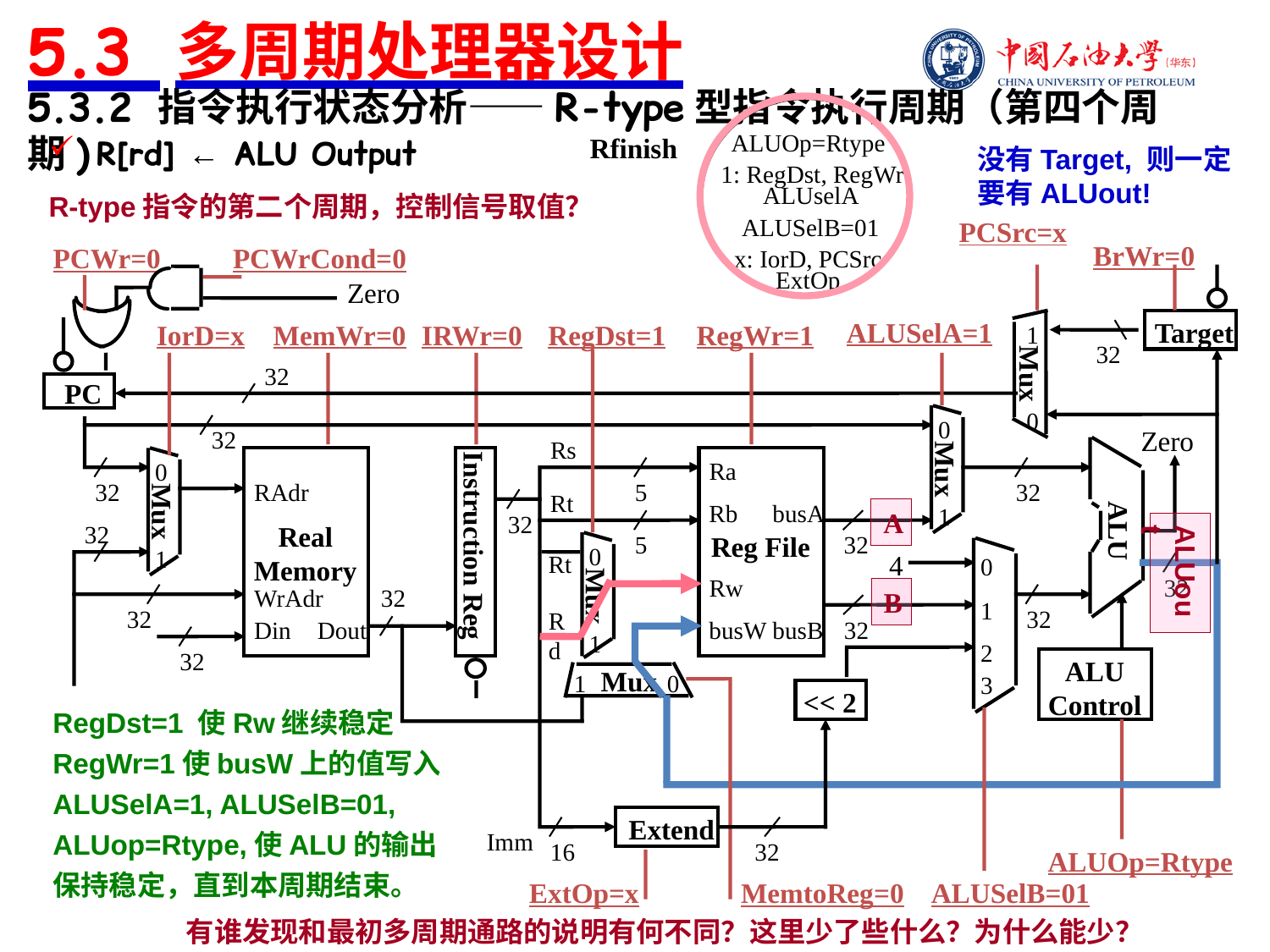

# 5.3 多周期处理器设计
5.3.2 指令执行状态分析——R-type型指令执行周期（第四个周期)

ALUOp=Rtype
Rfinish
1: RegDst, RegWr
ALUselA
ALUSelB=01
x: IorD, PCSrc
ExtOp
R[rd] ← ALU Output
没有Target, 则一定要有ALUout!
R-type指令的第二个周期，控制信号取值？
PCSrc=x
BrWr=0
PCWr=0
PCWrCond=0

Zero

ALUSelA=1
Target

IorD=x
MemWr=0
IRWr=0
RegDst=1
RegWr=1
1

32

Mux

32
PC

0

0

Mux
1

Zero
32

Rs

ALU

0

Mux
1

Ra

32
RAdr
5
32
Rt

Rb
busA

A
32

Real
Memory
ALUout
32

Instruction Reg
Reg File
5
32

0

4

Rt

0

Rw
32

Mux
WrAdr
32
B

32
1

32
Rd

Din
Dout
busW
busB
32

1

2

32

ALU
Control

Mux
1
0

3

<< 2

RegDst=1 使Rw继续稳定
RegWr=1使busW上的值写入
ALUSelA=1, ALUSelB=01, ALUop=Rtype,使ALU的输出保持稳定，直到本周期结束。

Extend

16

Imm

32
ALUOp=Rtype

ExtOp=x
MemtoReg=0
ALUSelB=01
有谁发现和最初多周期通路的说明有何不同？这里少了些什么？为什么能少？